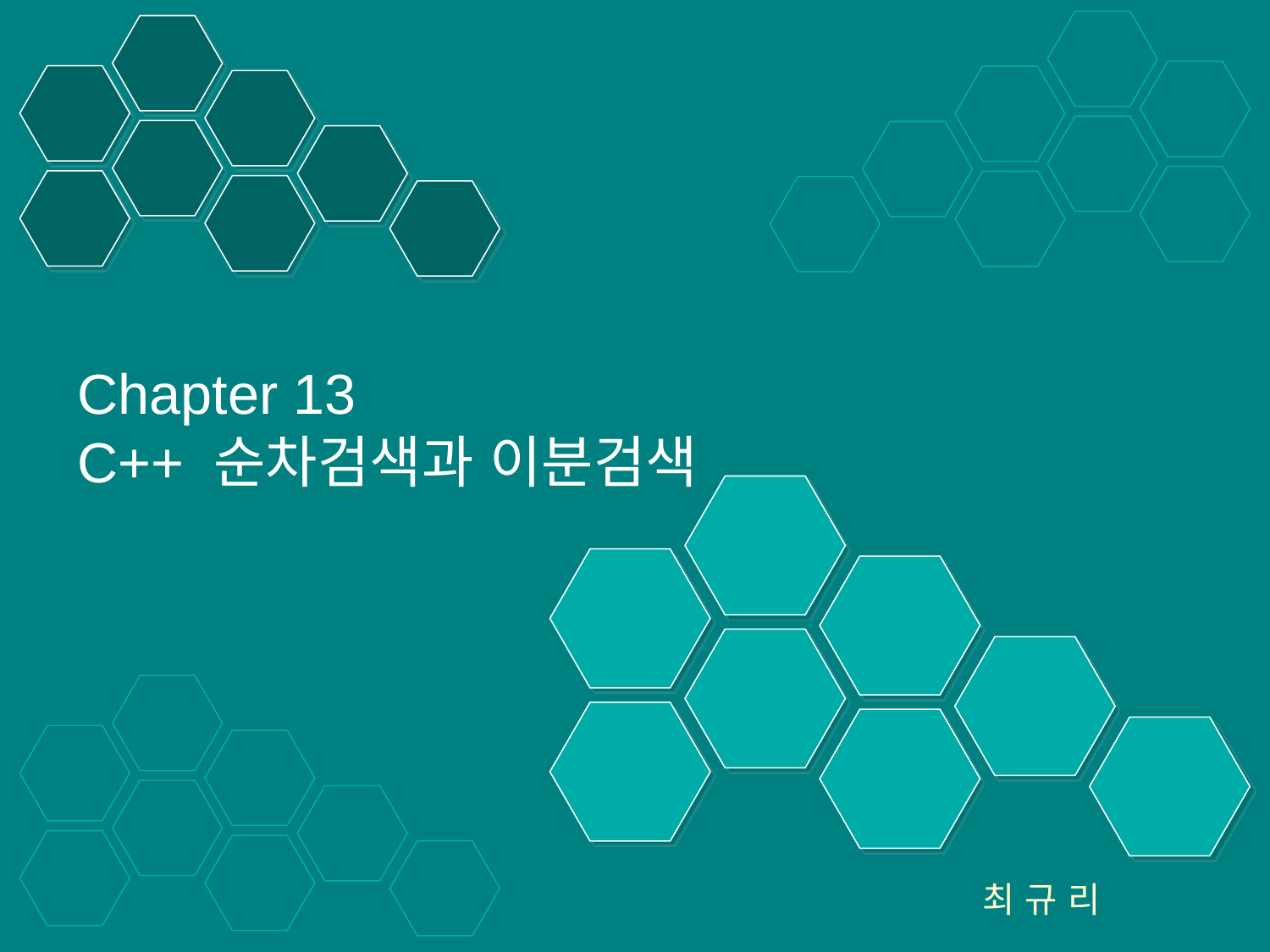

# Chapter 13 C++ 순차검색과 이분검색
최 규 리